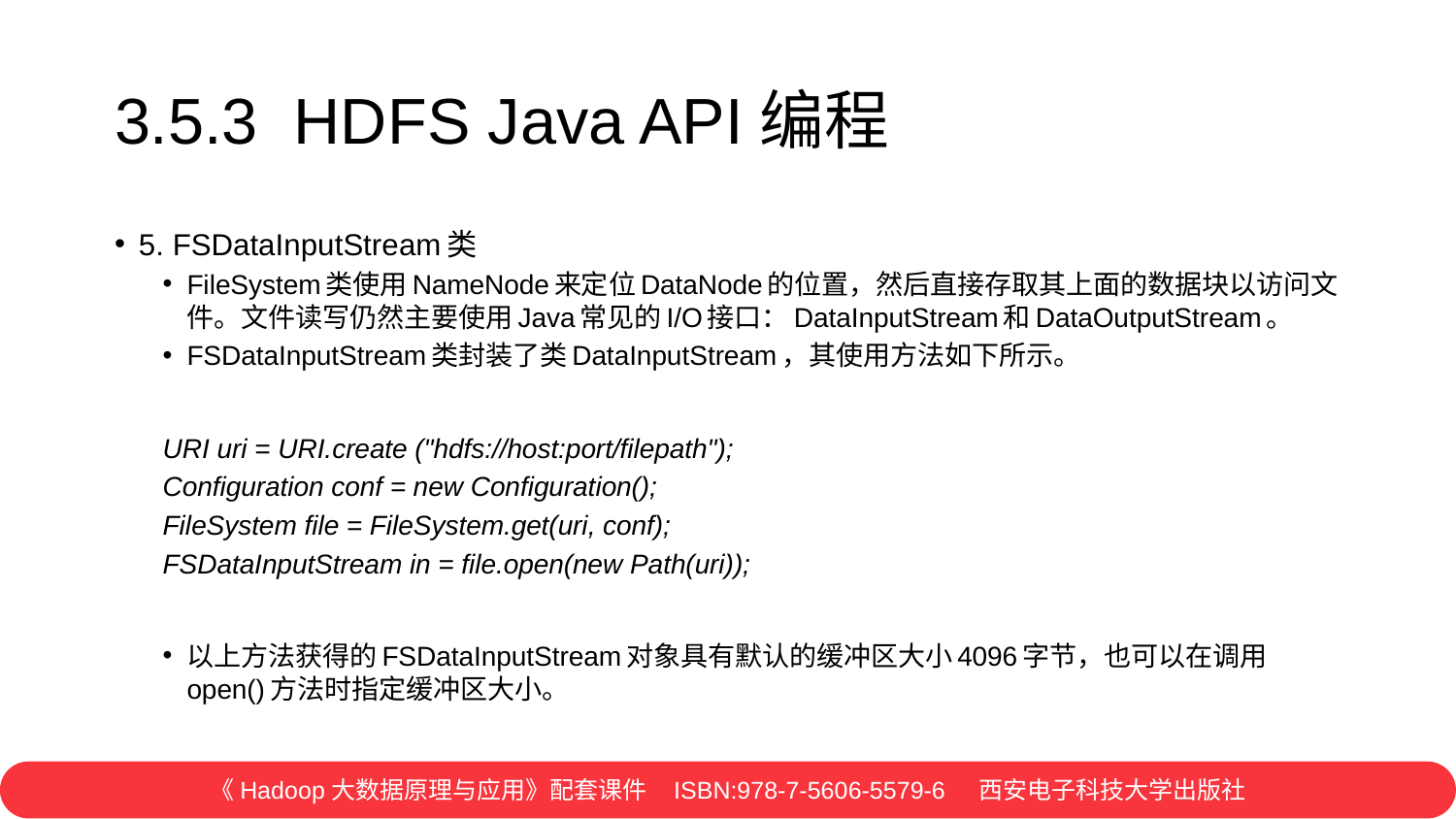

# 3.5.3  HDFS Java API编程
5. FSDataInputStream类
FileSystem类使用NameNode来定位DataNode的位置，然后直接存取其上面的数据块以访问文件。文件读写仍然主要使用Java常见的I/O接口：DataInputStream和DataOutputStream。
FSDataInputStream类封装了类DataInputStream，其使用方法如下所示。

URI uri = URI.create ("hdfs://host:port/filepath");
Configuration conf = new Configuration();
FileSystem file = FileSystem.get(uri, conf);
FSDataInputStream in = file.open(new Path(uri));

以上方法获得的FSDataInputStream对象具有默认的缓冲区大小4096字节，也可以在调用open()方法时指定缓冲区大小。